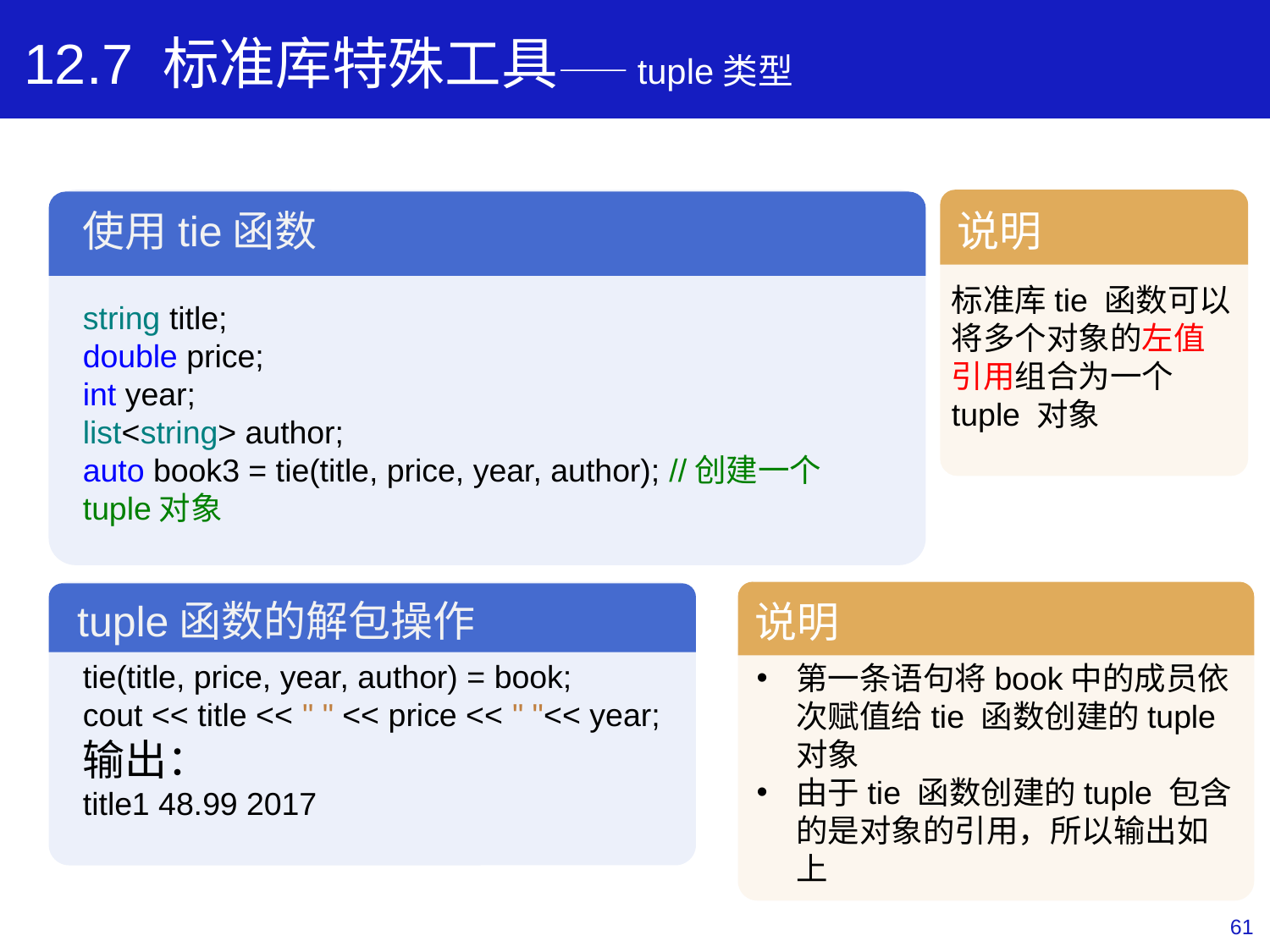

12.7 标准库特殊工具——tuple类型
说明

使用tie函数
标准库tie 函数可以将多个对象的左值引用组合为一个tuple 对象
string title;
double price;
int year;
list<string> author;
auto book3 = tie(title, price, year, author); //创建一个tuple对象
说明

tuple函数的解包操作
tie(title, price, year, author) = book;
cout << title << " " << price << " "<< year;
输出：
title1 48.99 2017
第一条语句将book中的成员依次赋值给tie 函数创建的tuple 对象
由于tie 函数创建的tuple 包含的是对象的引用，所以输出如上
61